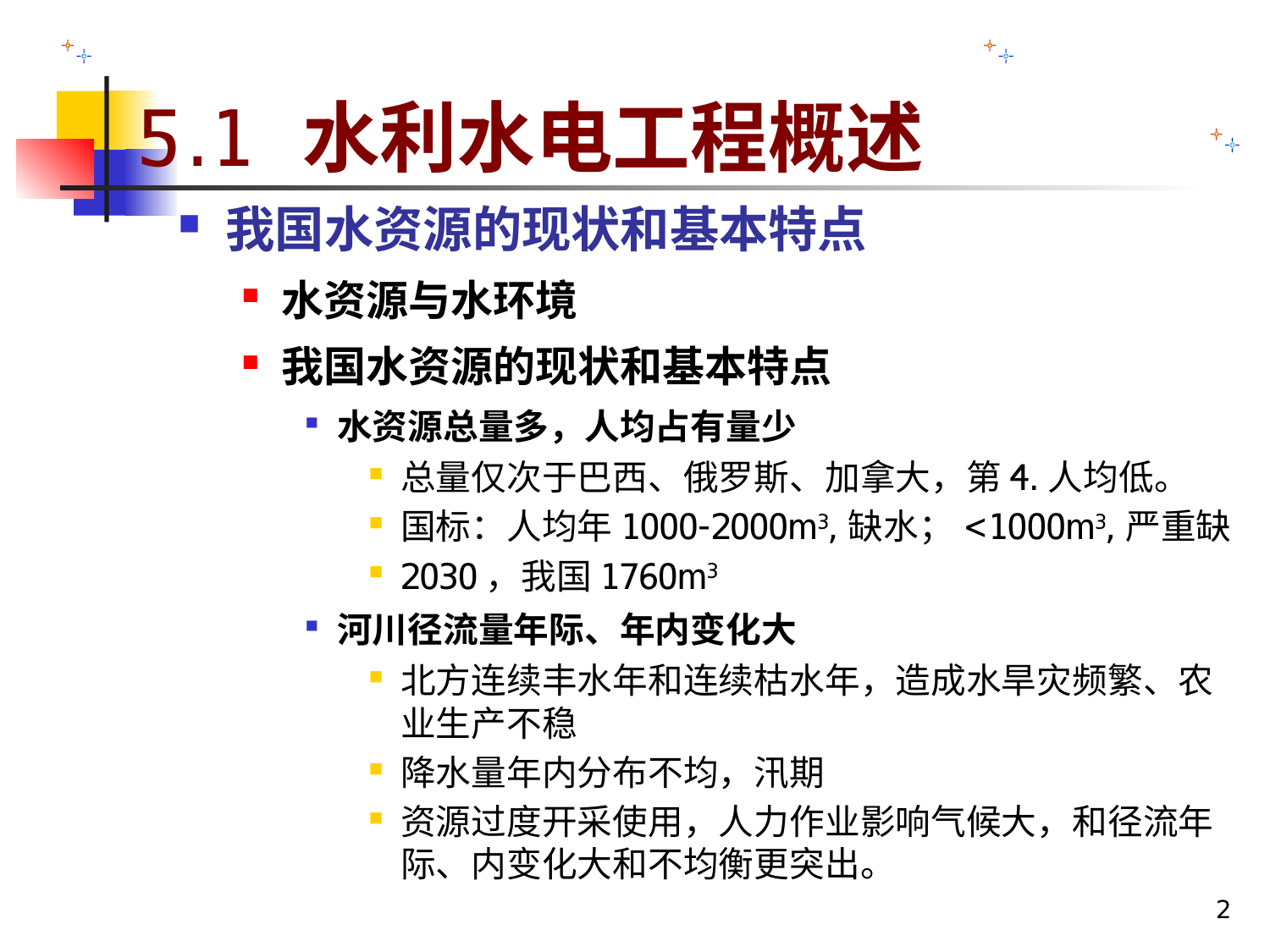

# 5.1 水利水电工程概述
我国水资源的现状和基本特点
水资源与水环境
我国水资源的现状和基本特点
水资源总量多，人均占有量少
总量仅次于巴西、俄罗斯、加拿大，第4.人均低。
国标：人均年1000-2000m3,缺水；<1000m3,严重缺
2030，我国1760m3
河川径流量年际、年内变化大
北方连续丰水年和连续枯水年，造成水旱灾频繁、农业生产不稳
降水量年内分布不均，汛期
资源过度开采使用，人力作业影响气候大，和径流年际、内变化大和不均衡更突出。
2